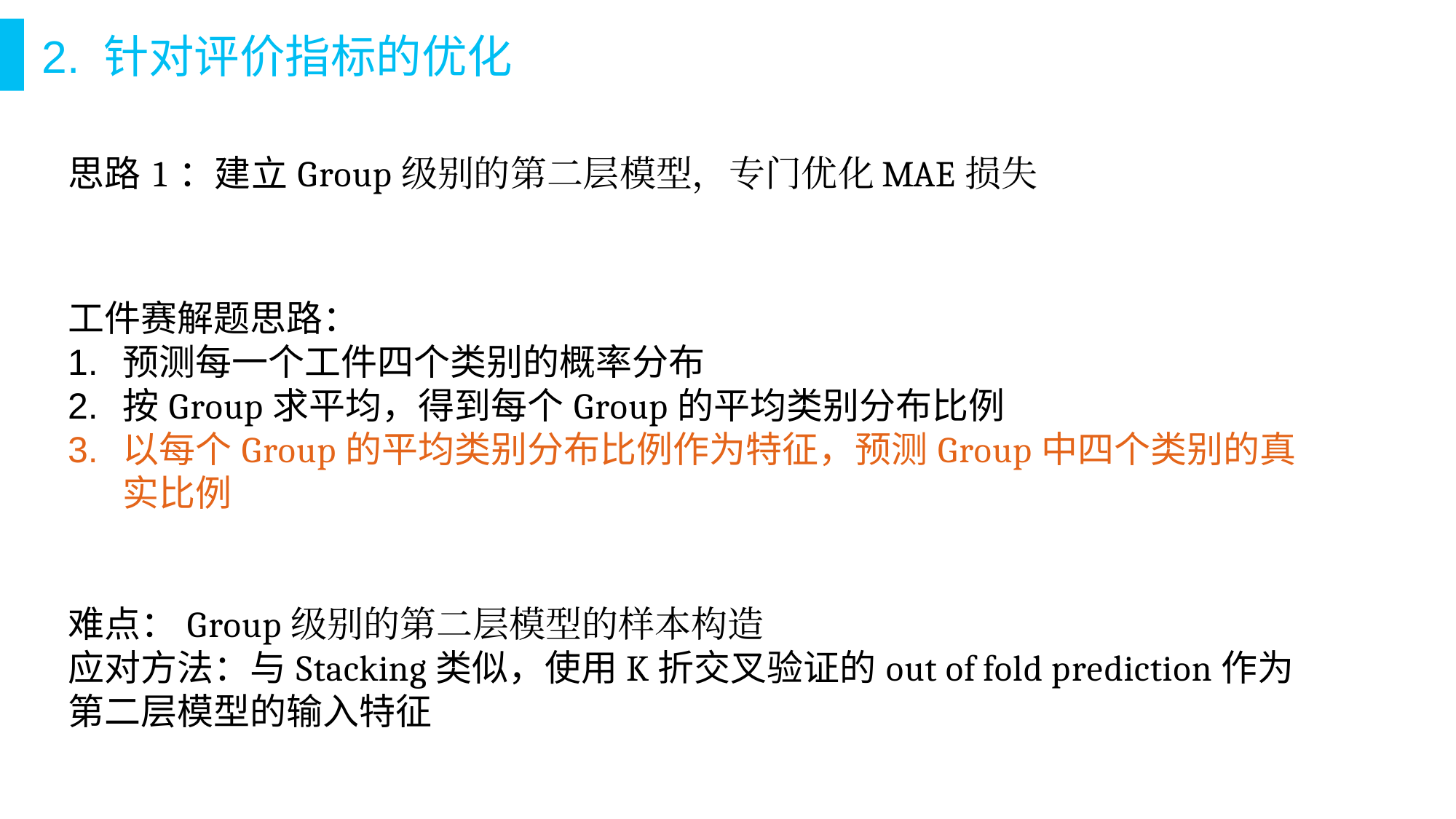

# 2. 针对评价指标的优化

思路1：建立Group级别的第二层模型，专门优化MAE损失

工件赛解题思路：
预测每一个工件四个类别的概率分布
按Group求平均，得到每个Group的平均类别分布比例
以每个Group的平均类别分布比例作为特征，预测Group中四个类别的真实比例

难点：Group级别的第二层模型的样本构造
应对方法：与Stacking类似，使用K折交叉验证的out of fold prediction作为第二层模型的输入特征